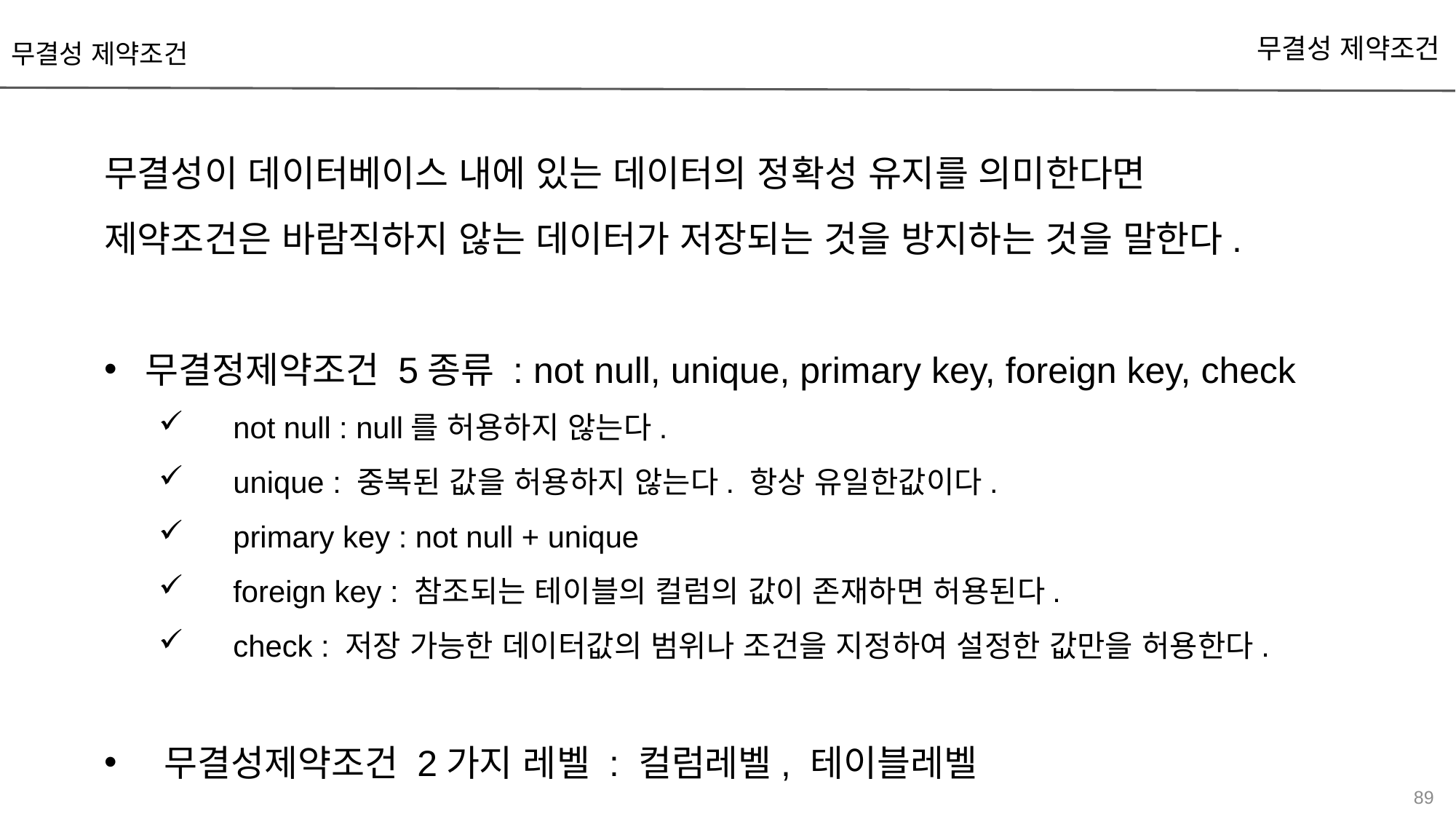

무결성 제약조건
무결성 제약조건
무결성이 데이터베이스 내에 있는 데이터의 정확성 유지를 의미한다면
제약조건은 바람직하지 않는 데이터가 저장되는 것을 방지하는 것을 말한다.

무결정제약조건 5종류 : not null, unique, primary key, foreign key, check
    not null : null를 허용하지 않는다.
    unique : 중복된 값을 허용하지 않는다. 항상 유일한값이다.
    primary key : not null + unique
    foreign key : 참조되는 테이블의 컬럼의 값이 존재하면 허용된다.
    check : 저장 가능한 데이터값의 범위나 조건을 지정하여 설정한 값만을 허용한다.

 무결성제약조건 2가지 레벨 : 컬럼레벨, 테이블레벨
89